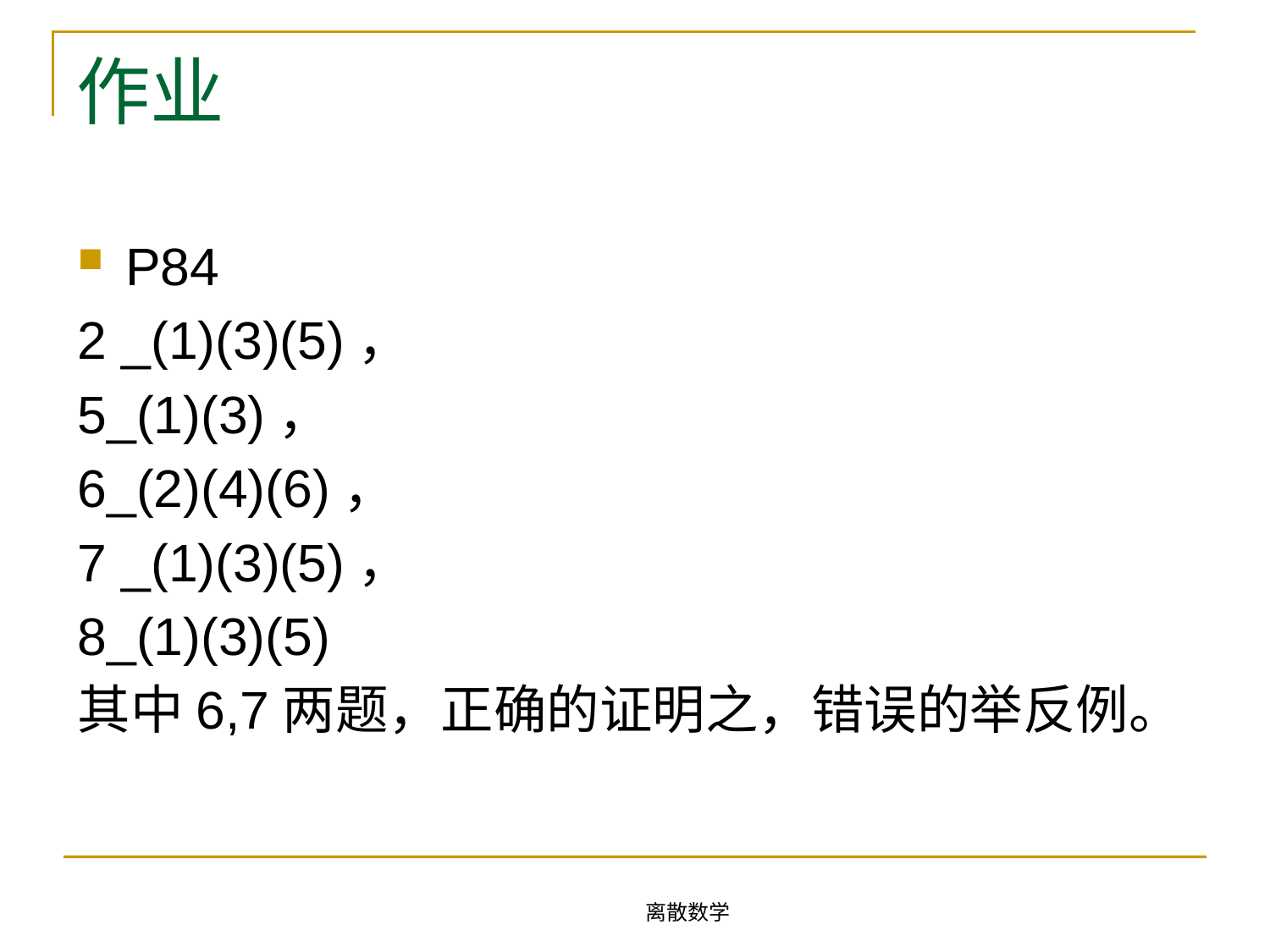

# 作业
P84
2 _(1)(3)(5)，
5_(1)(3)，
6_(2)(4)(6)，
7 _(1)(3)(5)，
8_(1)(3)(5)
其中6,7两题，正确的证明之，错误的举反例。

离散数学
35